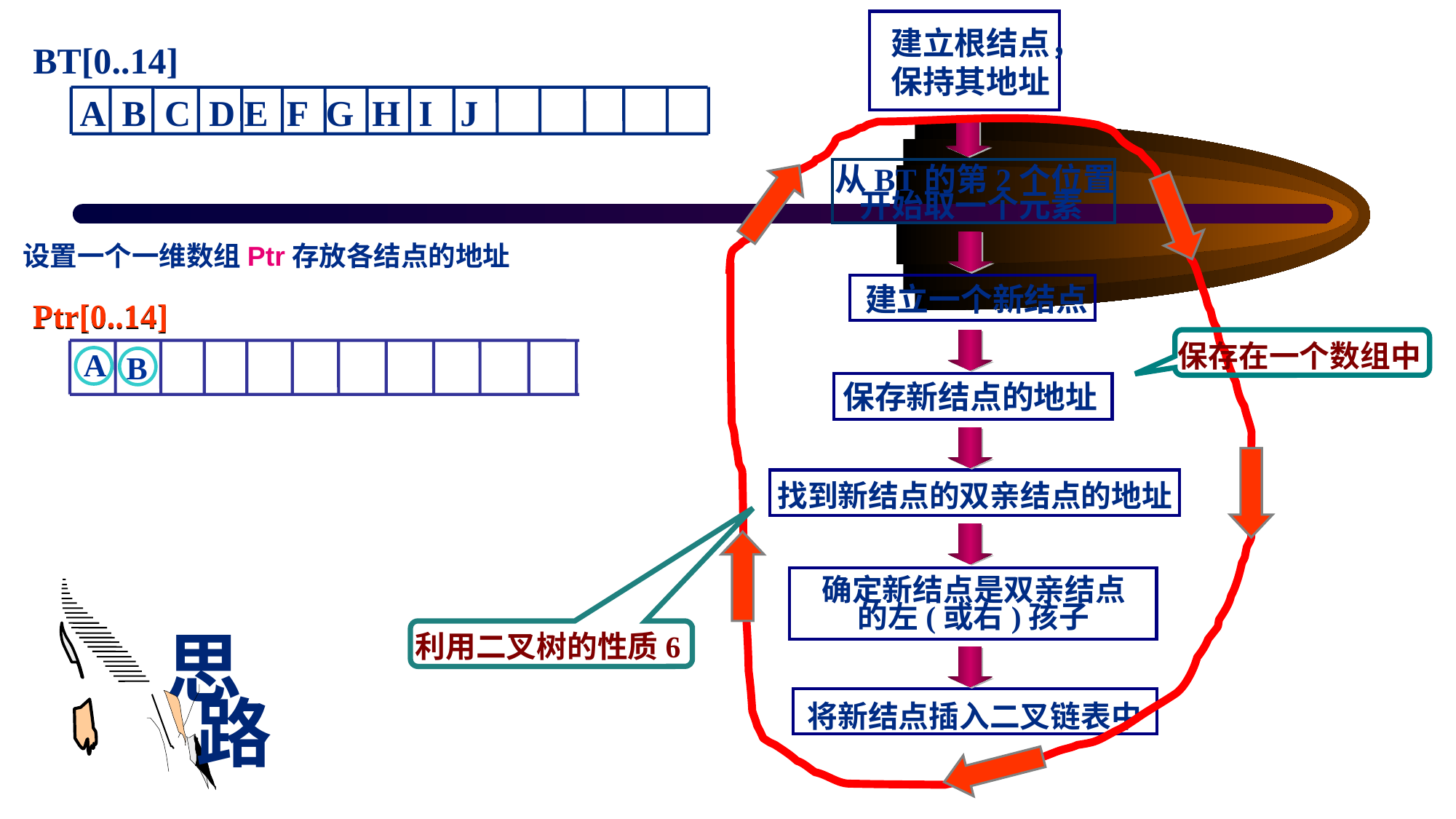

建立根结点，
保持其地址
BT[0..14]
A  B  C  D E  F  G  H  I   J

从BT的第2个位置
开始取一个元素

建立一个新结点

设置一个一维数组Ptr存放各结点的地址
Ptr[0..14]

保存在一个数组中

保存新结点的地址

A

B

找到新结点的双亲结点的地址

确定新结点是双亲结点
的左(或右)孩子

思

路

利用二叉树的性质6

将新结点插入二叉链表中